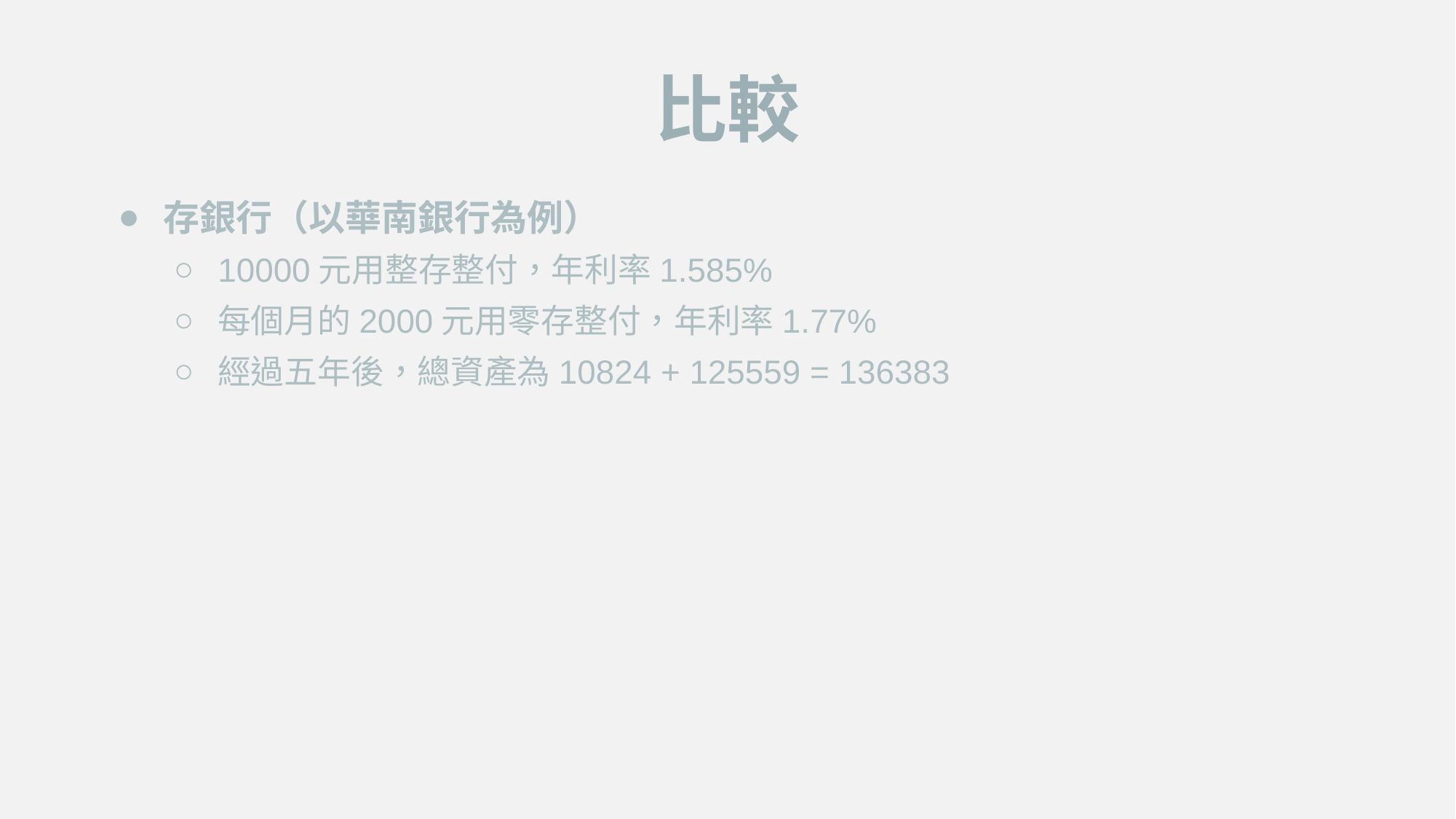

比較
存銀行（以華南銀行為例）

10000元用整存整付，年利率1.585%

每個月的2000元用零存整付，年利率1.77%

經過五年後，總資產為10824 + 125559 = 136383